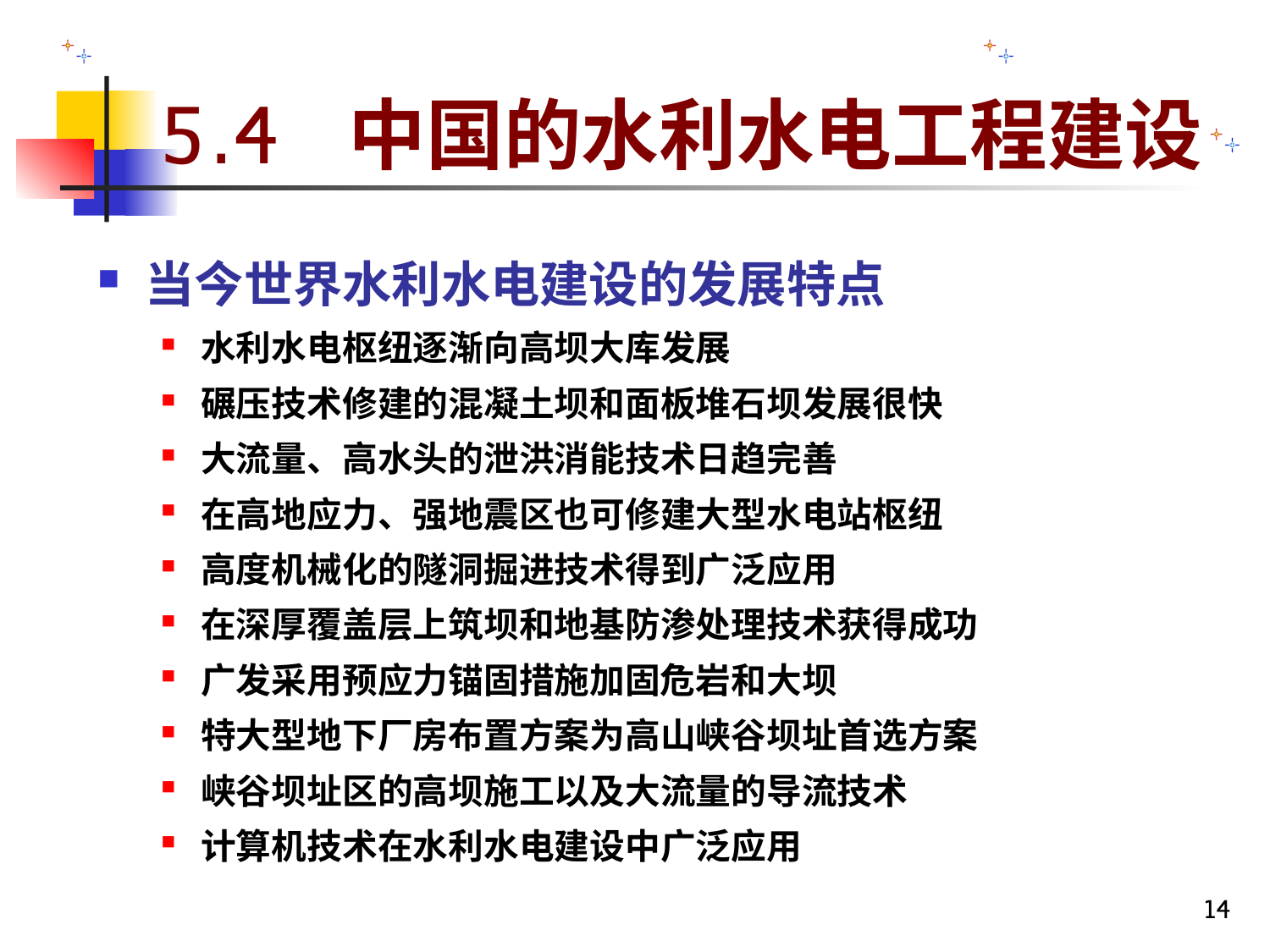

# 5.4  中国的水利水电工程建设
当今世界水利水电建设的发展特点
水利水电枢纽逐渐向高坝大库发展
碾压技术修建的混凝土坝和面板堆石坝发展很快
大流量、高水头的泄洪消能技术日趋完善
在高地应力、强地震区也可修建大型水电站枢纽
高度机械化的隧洞掘进技术得到广泛应用
在深厚覆盖层上筑坝和地基防渗处理技术获得成功
广发采用预应力锚固措施加固危岩和大坝
特大型地下厂房布置方案为高山峡谷坝址首选方案
峡谷坝址区的高坝施工以及大流量的导流技术
计算机技术在水利水电建设中广泛应用
14